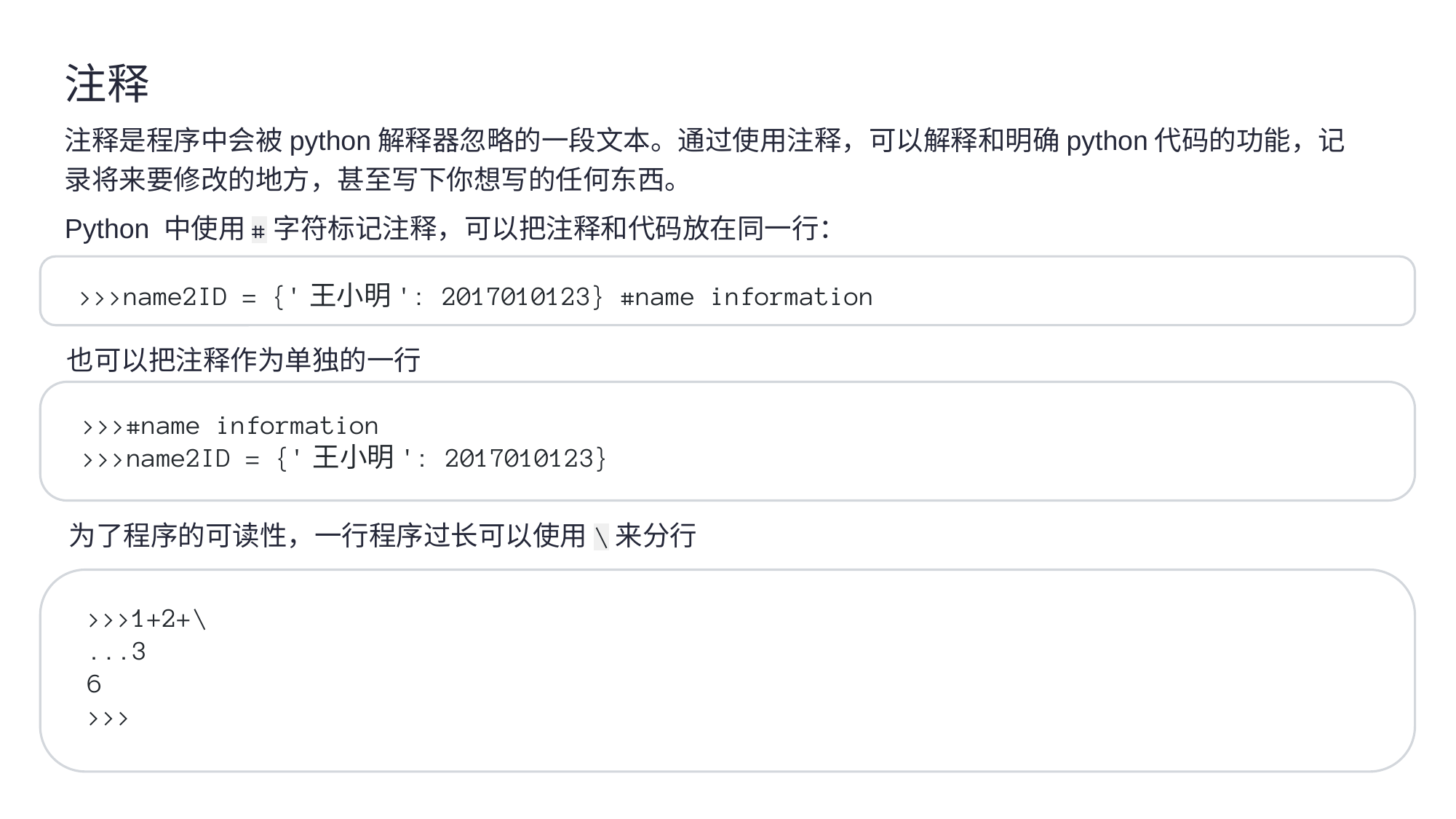

注释
注释是程序中会被python解释器忽略的一段文本。通过使用注释，可以解释和明确python代码的功能，记录将来要修改的地方，甚至写下你想写的任何东西。
Python 中使用#字符标记注释，可以把注释和代码放在同一行：
>>>name2ID = {'王小明': 2017010123} #name information

也可以把注释作为单独的一行
>>>#name information
>>>name2ID = {'王小明': 2017010123}
为了程序的可读性，一行程序过长可以使用\来分行
>>>1+2+\
...3
6
>>>